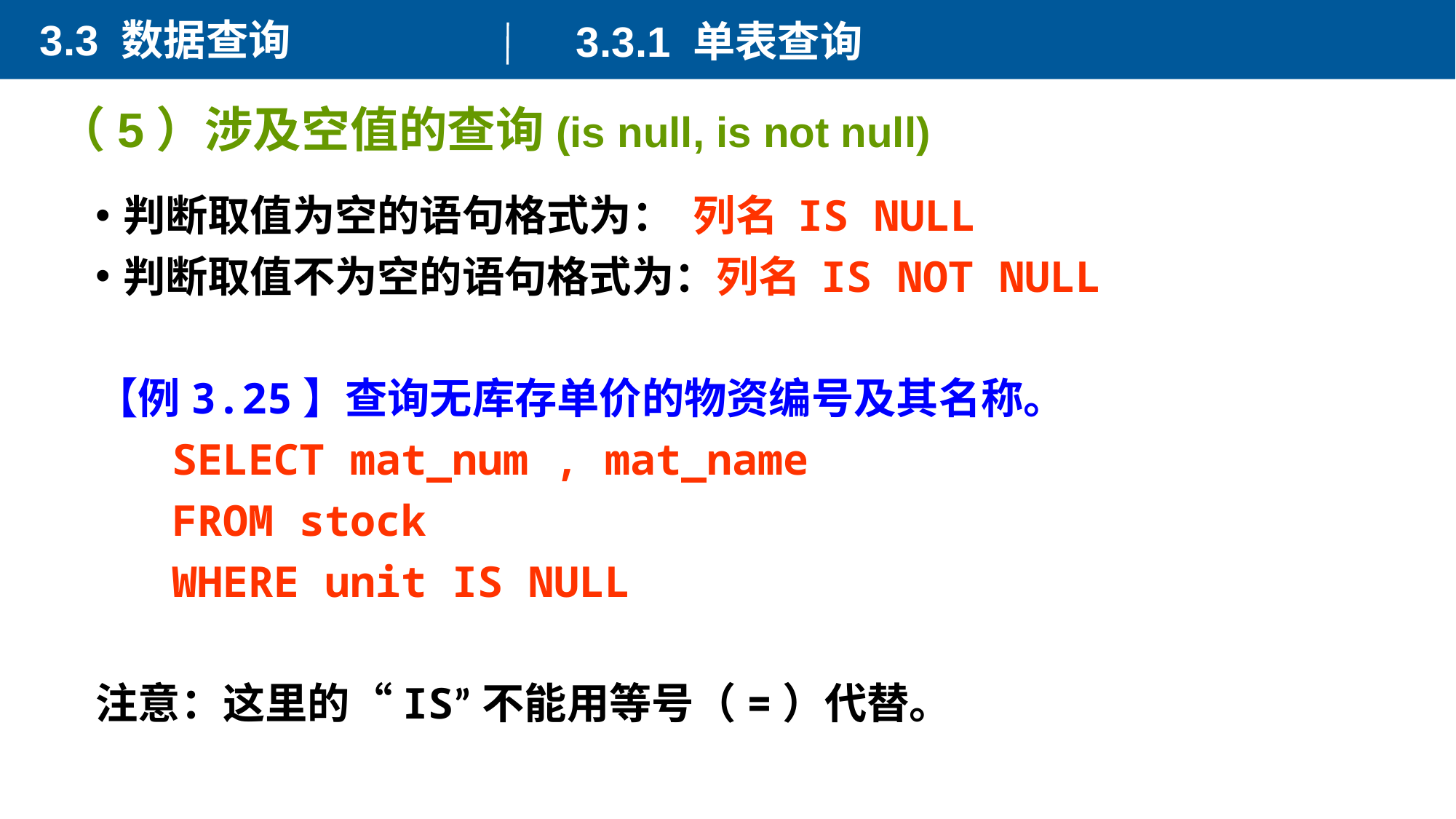

3.3 数据查询
3.3.1 单表查询
（5）涉及空值的查询(is null, is not null)
判断取值为空的语句格式为：  列名 IS NULL
判断取值不为空的语句格式为：列名 IS NOT NULL

【例3.25】查询无库存单价的物资编号及其名称。
   SELECT mat_num , mat_name
   FROM stock
   WHERE unit IS NULL

注意：这里的“IS”不能用等号（=）代替。